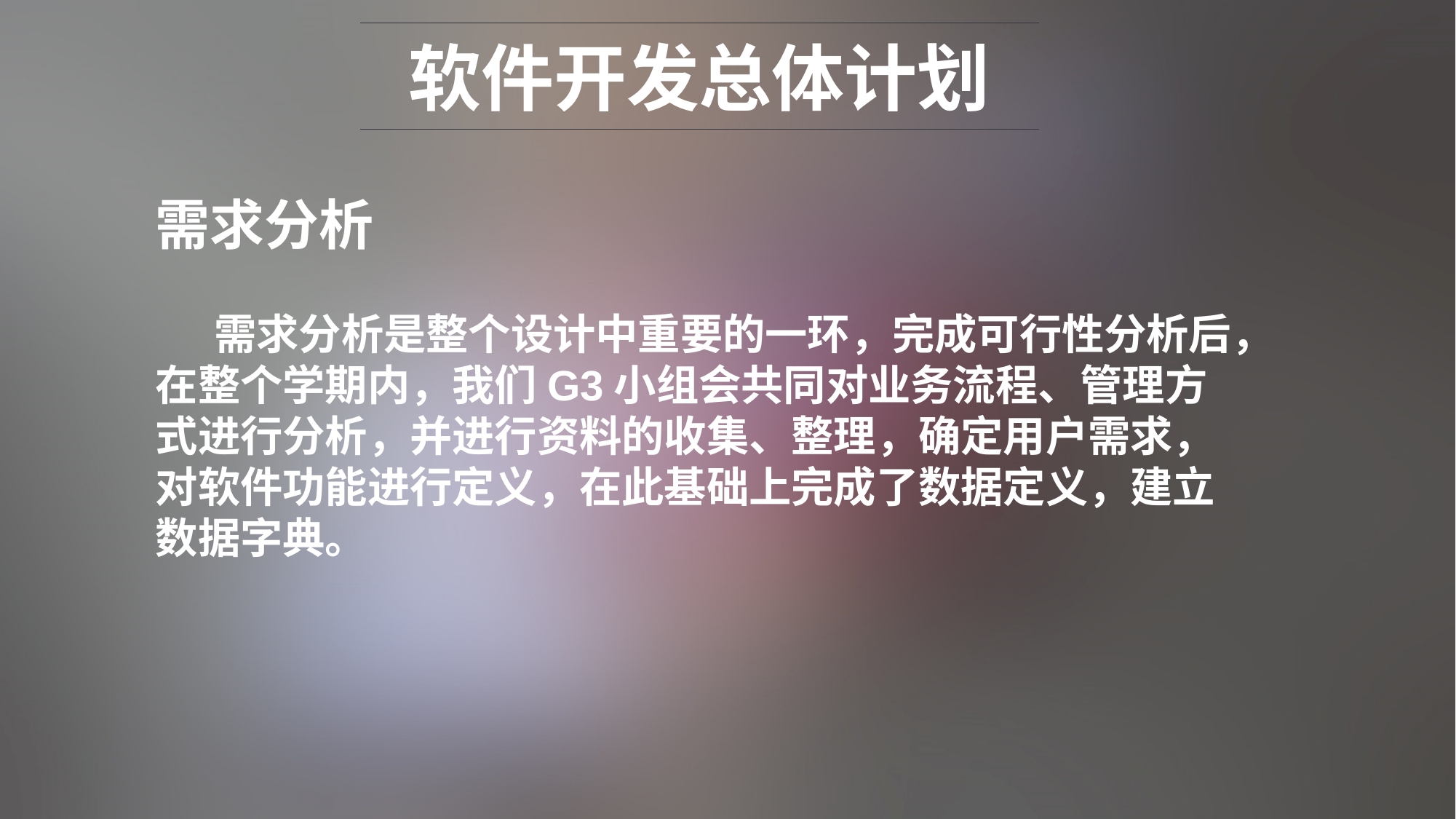

软件开发总体计划
需求分析

     需求分析是整个设计中重要的一环，完成可行性分析后，在整个学期内，我们G3小组会共同对业务流程、管理方式进行分析，并进行资料的收集、整理，确定用户需求，对软件功能进行定义，在此基础上完成了数据定义，建立数据字典。